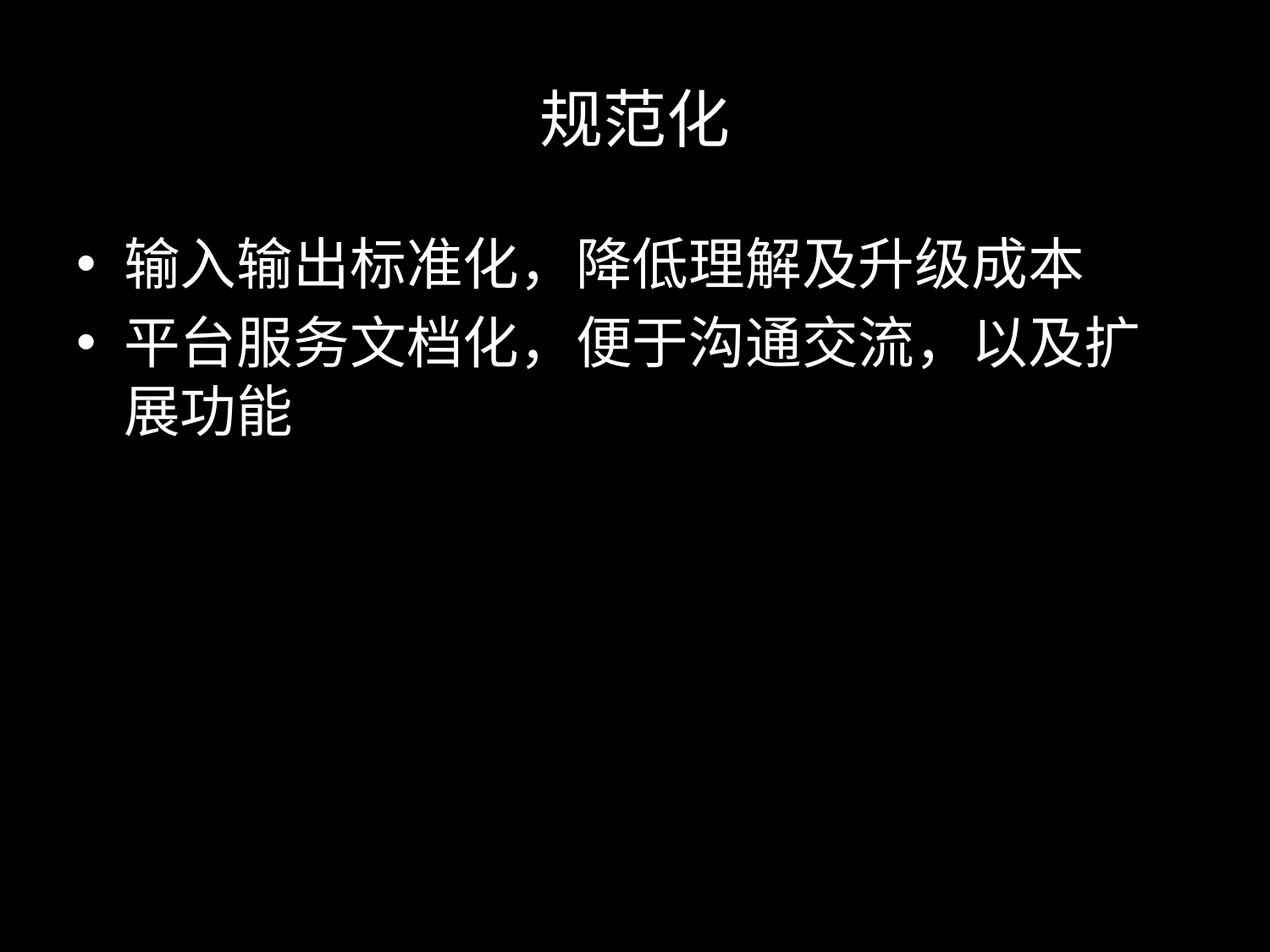

# 规范化
输入输出标准化，降低理解及升级成本
平台服务文档化，便于沟通交流，以及扩展功能